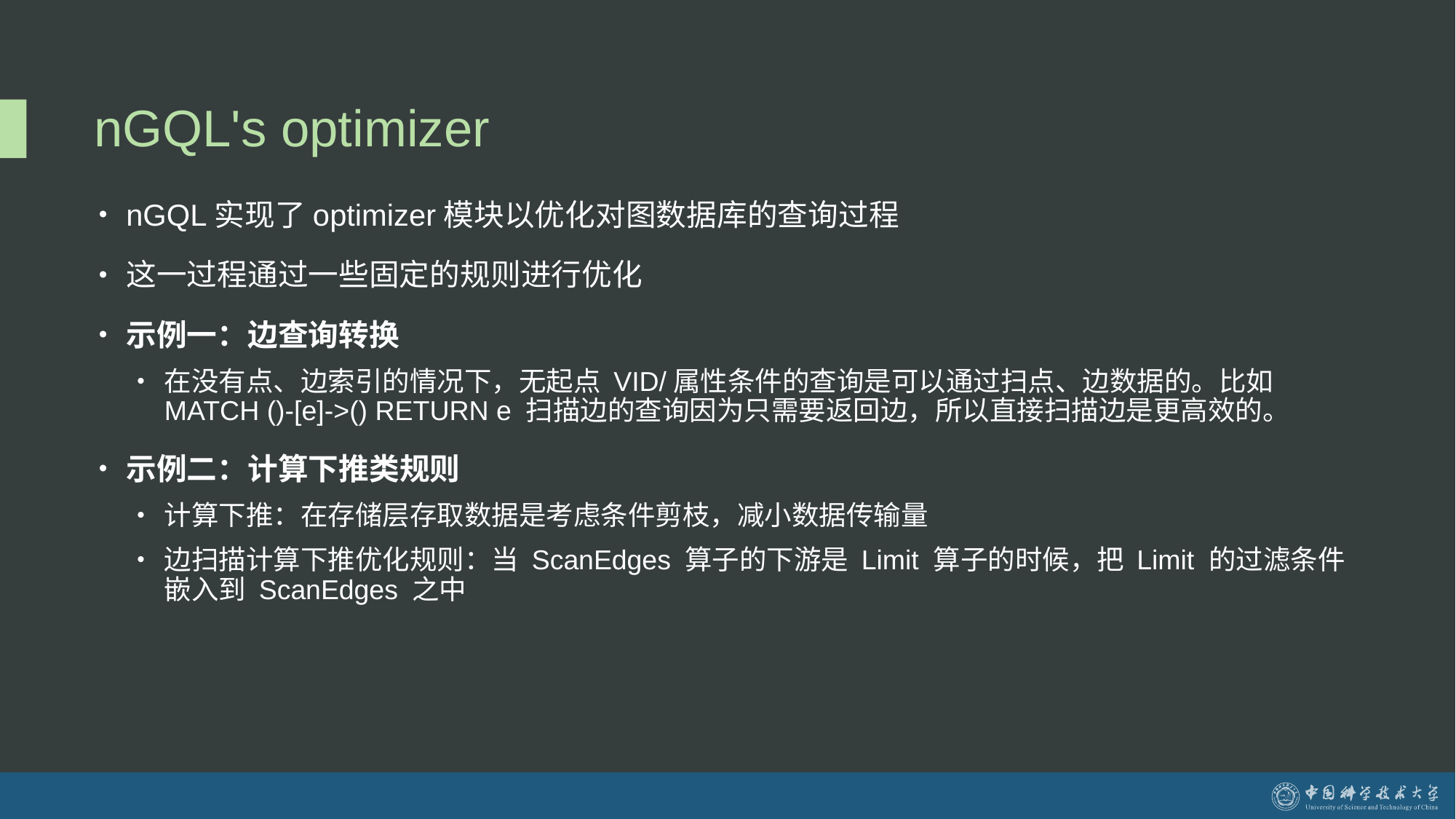

nGQL's optimizer
nGQL实现了optimizer模块以优化对图数据库的查询过程
这一过程通过一些固定的规则进行优化
示例一：边查询转换
在没有点、边索引的情况下，无起点 VID/属性条件的查询是可以通过扫点、边数据的。比如 MATCH ()-[e]->() RETURN e 扫描边的查询因为只需要返回边，所以直接扫描边是更高效的。
示例二：计算下推类规则
计算下推：在存储层存取数据是考虑条件剪枝，减小数据传输量
边扫描计算下推优化规则：当 ScanEdges 算子的下游是 Limit 算子的时候，把 Limit 的过滤条件嵌入到 ScanEdges 之中